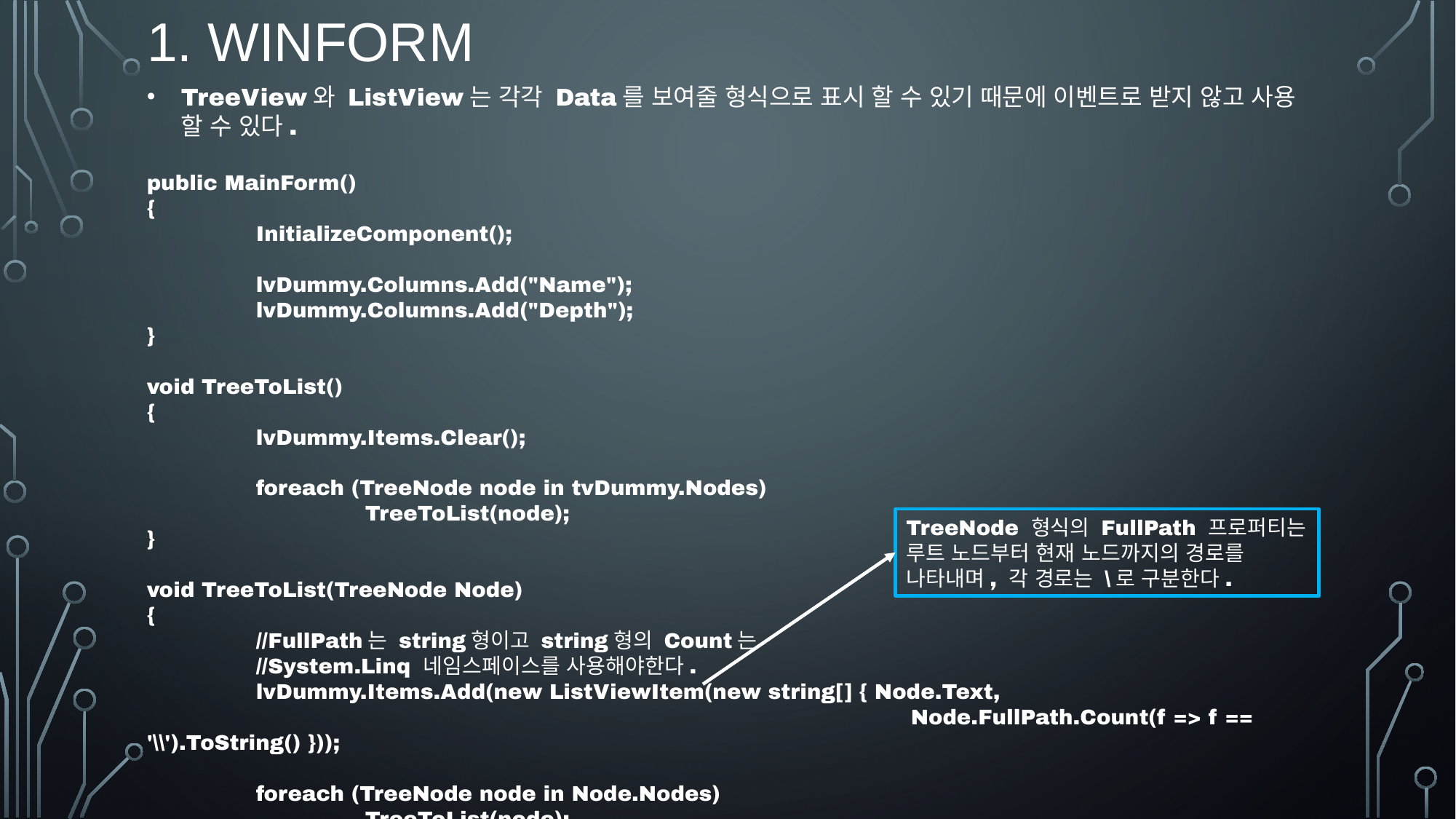

# 1. winform
TreeView와 ListView는 각각 Data를 보여줄 형식으로 표시 할 수 있기 때문에 이벤트로 받지 않고 사용 할 수 있다.

public MainForm()
{
	InitializeComponent();

	lvDummy.Columns.Add("Name");
	lvDummy.Columns.Add("Depth");
}

void TreeToList()
{
	lvDummy.Items.Clear();

	foreach (TreeNode node in tvDummy.Nodes)
		TreeToList(node);
}

void TreeToList(TreeNode Node)
{
	//FullPath는 string형이고 string형의 Count는
	//System.Linq 네임스페이스를 사용해야한다.
	lvDummy.Items.Add(new ListViewItem(new string[] { Node.Text,
							Node.FullPath.Count(f => f ==  '\\').ToString() }));

	foreach (TreeNode node in Node.Nodes)
		TreeToList(node);
}
TreeNode 형식의 FullPath 프로퍼티는 루트 노드부터 현재 노드까지의 경로를 나타내며, 각 경로는 \로 구분한다.